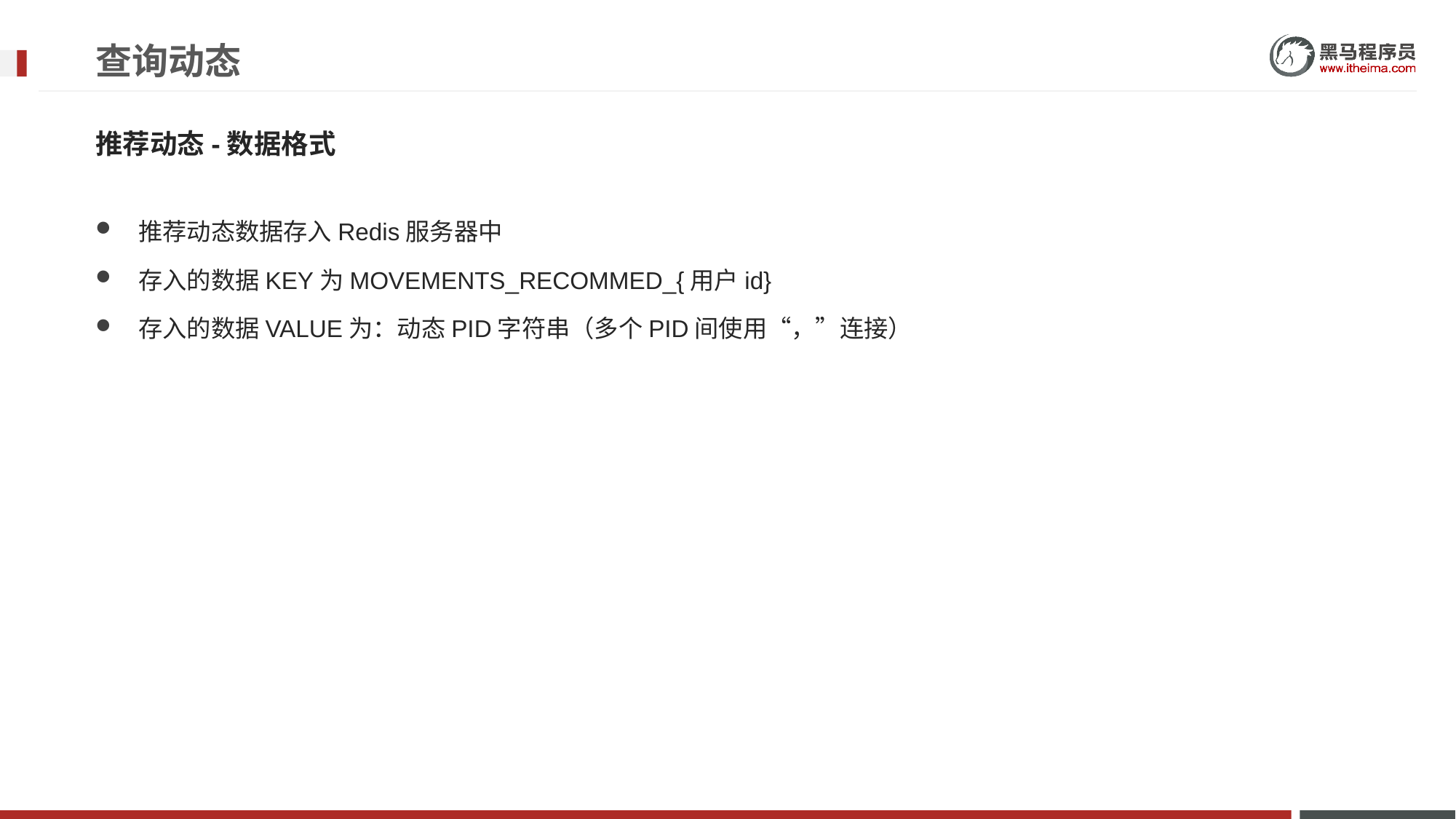

# 查询动态
推荐动态-数据格式
推荐动态数据存入Redis服务器中
存入的数据KEY为MOVEMENTS_RECOMMED_{用户id}
存入的数据VALUE为：动态PID字符串（多个PID间使用“，”连接）